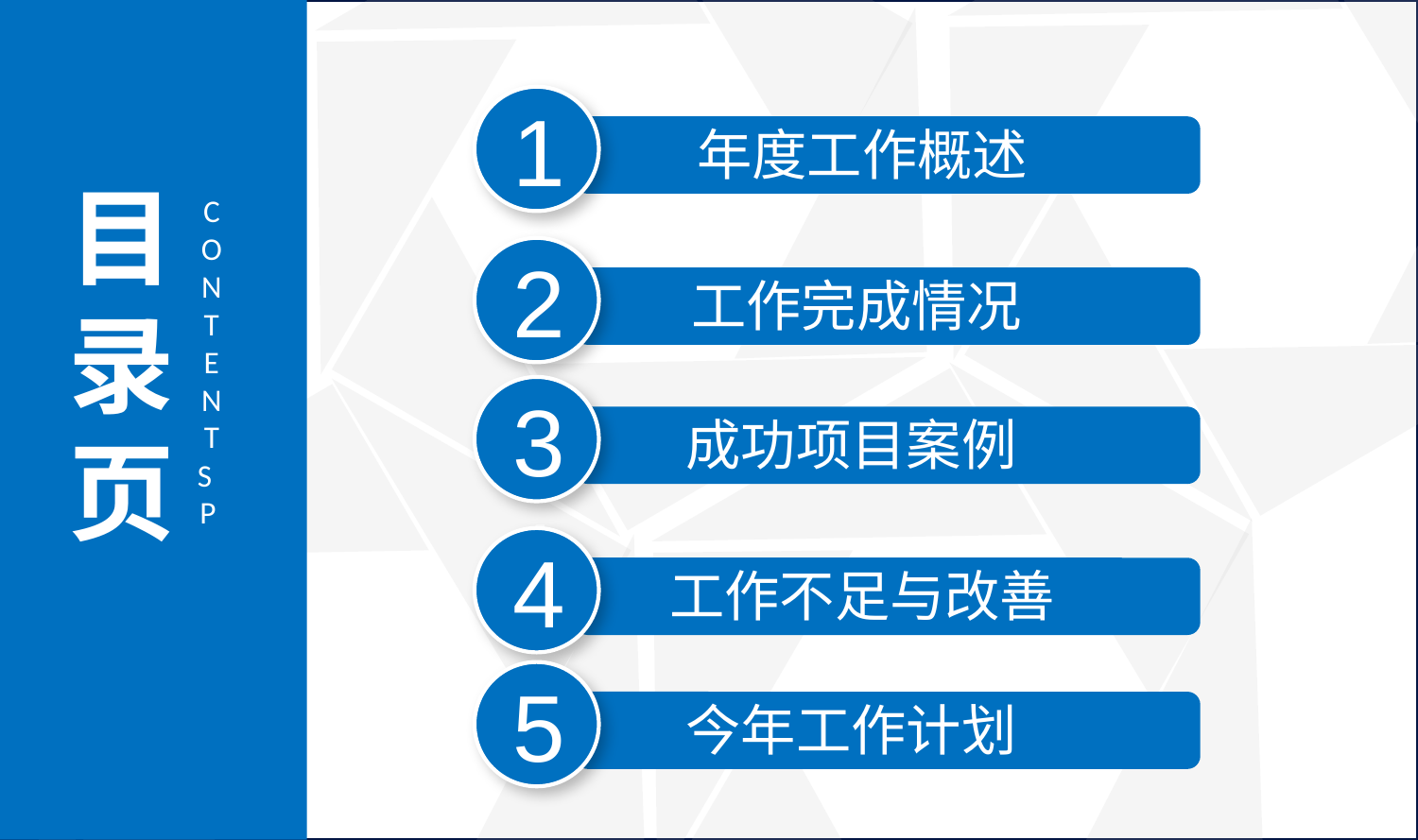

1

年度工作概述

CONTENTS   P
目录页
2

工作完成情况

31

成功项目案例

41

工作不足与改善

5

今年工作计划